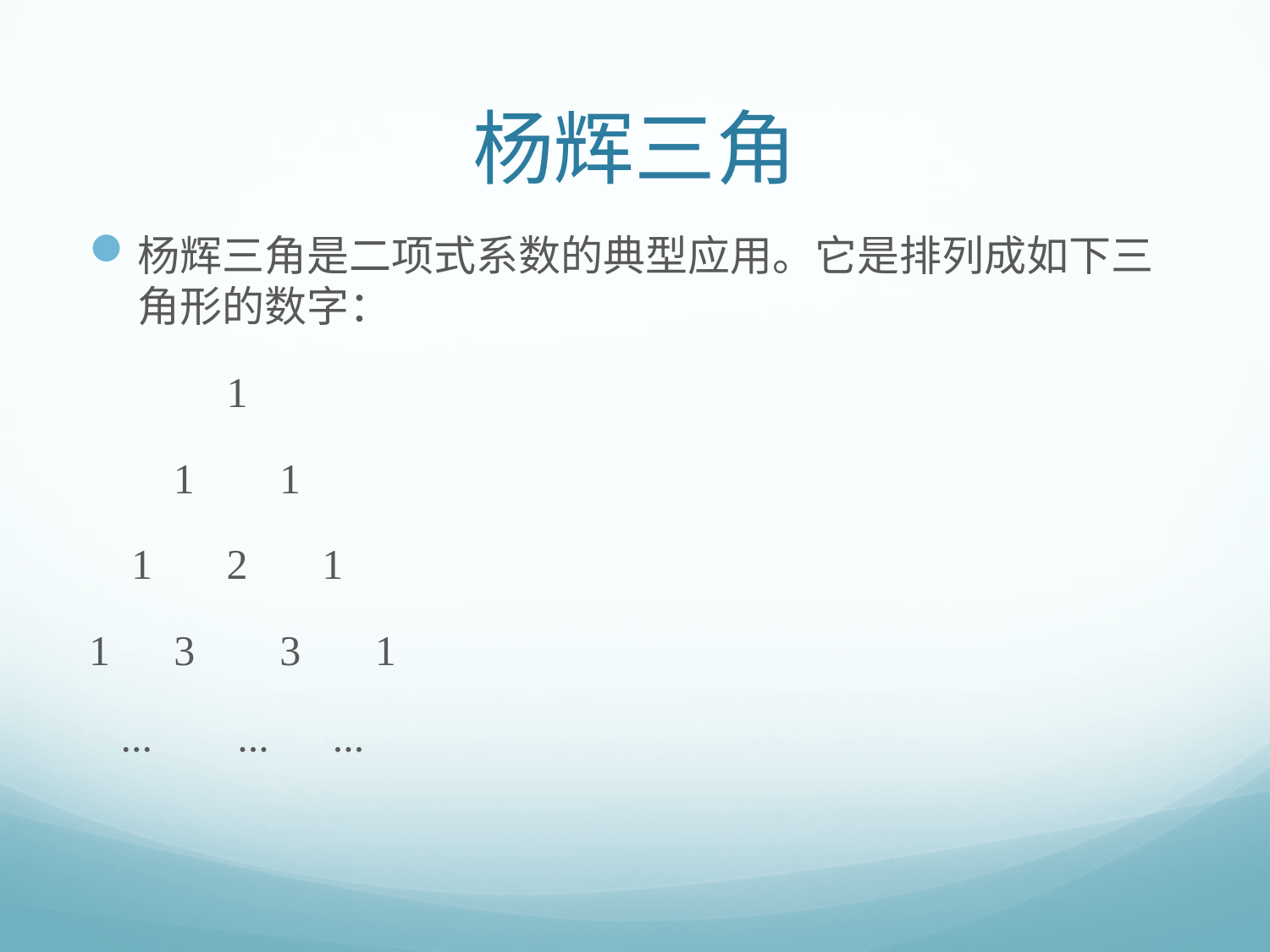

# 杨辉三角
杨辉三角是二项式系数的典型应用。它是排列成如下三角形的数字：
             1
        1        1
    1       2       1
1      3        3       1
   ...        ...      ...